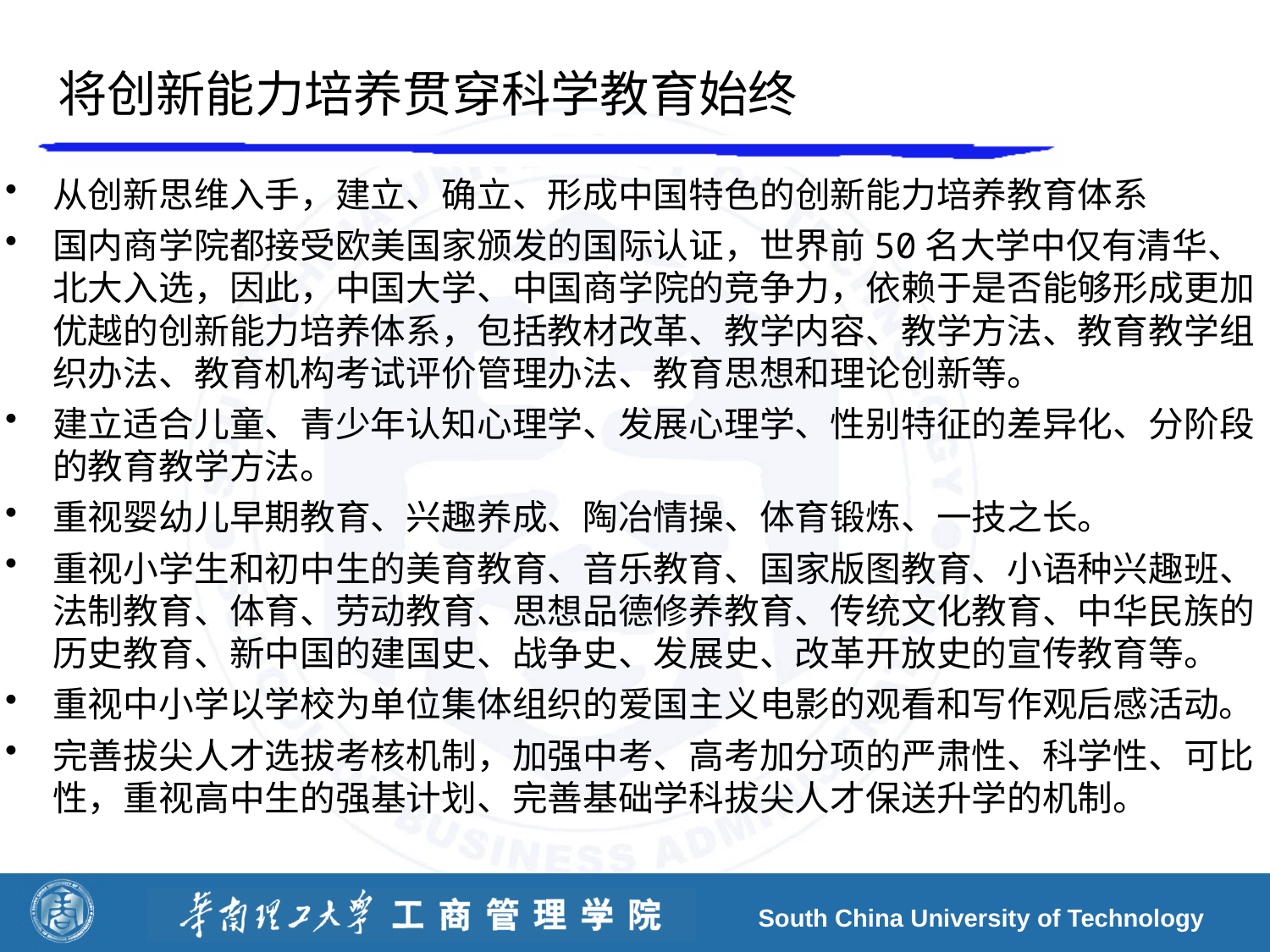

# 将创新能力培养贯穿科学教育始终
从创新思维入手，建立、确立、形成中国特色的创新能力培养教育体系
国内商学院都接受欧美国家颁发的国际认证，世界前50名大学中仅有清华、北大入选，因此，中国大学、中国商学院的竞争力，依赖于是否能够形成更加优越的创新能力培养体系，包括教材改革、教学内容、教学方法、教育教学组织办法、教育机构考试评价管理办法、教育思想和理论创新等。
建立适合儿童、青少年认知心理学、发展心理学、性别特征的差异化、分阶段的教育教学方法。
重视婴幼儿早期教育、兴趣养成、陶冶情操、体育锻炼、一技之长。
重视小学生和初中生的美育教育、音乐教育、国家版图教育、小语种兴趣班、法制教育、体育、劳动教育、思想品德修养教育、传统文化教育、中华民族的历史教育、新中国的建国史、战争史、发展史、改革开放史的宣传教育等。
重视中小学以学校为单位集体组织的爱国主义电影的观看和写作观后感活动。
完善拔尖人才选拔考核机制，加强中考、高考加分项的严肃性、科学性、可比性，重视高中生的强基计划、完善基础学科拔尖人才保送升学的机制。

South China University of Technology